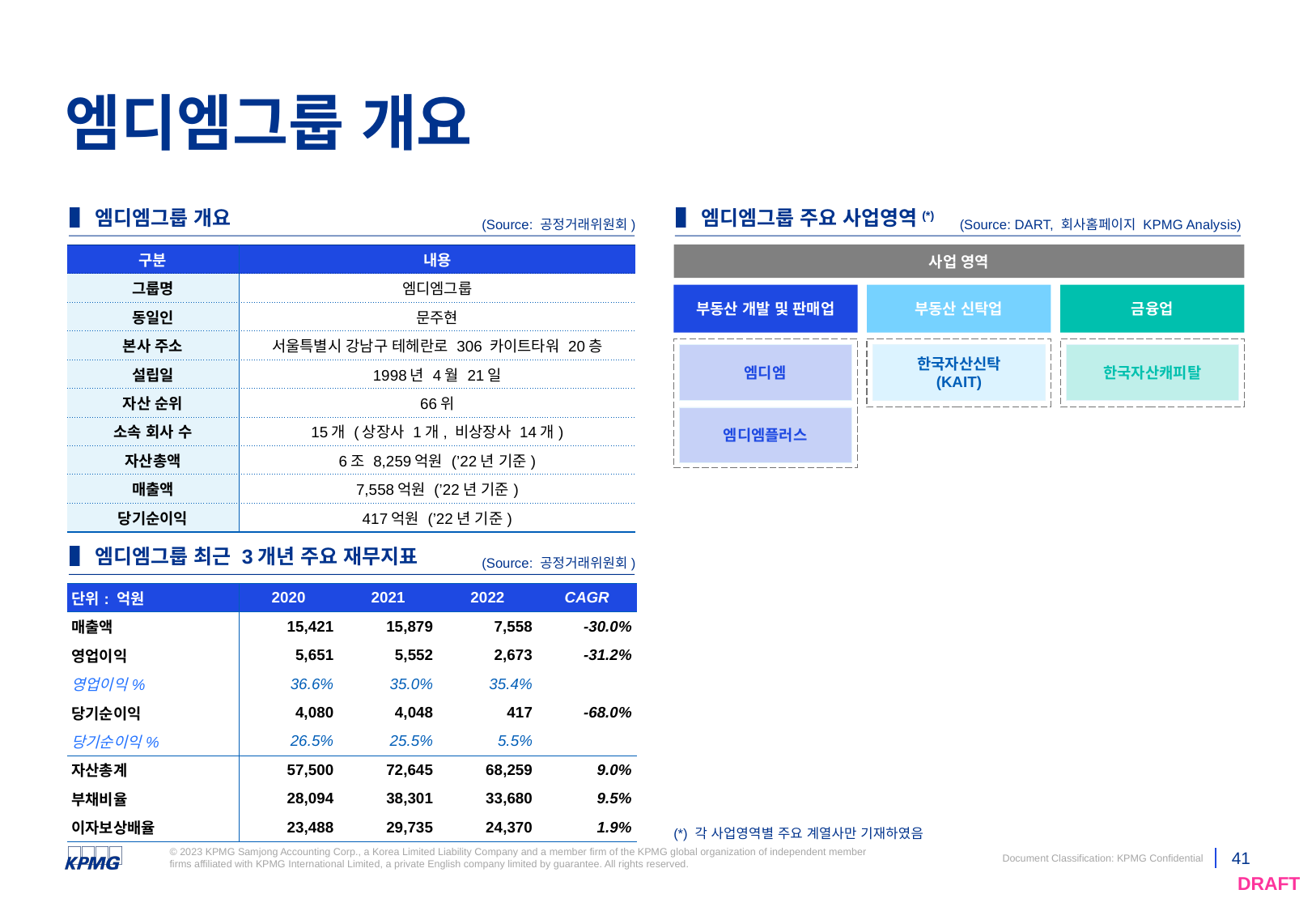

# 엠디엠그룹 개요
▌엠디엠그룹 개요

▌엠디엠그룹 주요 사업영역(*)

(Source: 공정거래위원회)
(Source: DART, 회사홈페이지 KPMG Analysis)
사업 영역
| 구분 | 내용 |
| --- | --- |
| 그룹명 | 엠디엠그룹 |
| 동일인 | 문주현 |
| 본사 주소 | 서울특별시 강남구 테헤란로 306 카이트타워 20층 |
| 설립일 | 1998년 4월 21일 |
| 자산 순위 | 66위 |
| 소속 회사 수 | 15개 (상장사 1개, 비상장사 14개) |
| 자산총액 | 6조 8,259억원 (’22년 기준) |
| 매출액 | 7,558억원 (’22년 기준) |
| 당기순이익 | 417억원 (’22년 기준) |
부동산 개발 및 판매업
부동산 신탁업
금융업

엠디엠
한국자산신탁
(KAIT)
한국자산캐피탈
엠디엠플러스
▌엠디엠그룹 최근 3개년 주요 재무지표

(Source: 공정거래위원회)
| 단위: 억원 | 2020 | 2021 | 2022 | CAGR |
| --- | --- | --- | --- | --- |
| 매출액 | 15,421 | 15,879 | 7,558 | -30.0% |
| 영업이익 | 5,651 | 5,552 | 2,673 | -31.2% |
| 영업이익% | 36.6% | 35.0% | 35.4% |  |
| 당기순이익 | 4,080 | 4,048 | 417 | -68.0% |
| 당기순이익% | 26.5% | 25.5% | 5.5% |  |
| 자산총계 | 57,500 | 72,645 | 68,259 | 9.0% |
| 부채비율 | 28,094 | 38,301 | 33,680 | 9.5% |
| 이자보상배율 | 23,488 | 29,735 | 24,370 | 1.9% |
(*) 각 사업영역별 주요 계열사만 기재하였음

학생 진로 상담/지원,
기업 임직원 EAP(*)
영유아
초등학생/중학생
/고등학생
대학생
성인
근로자